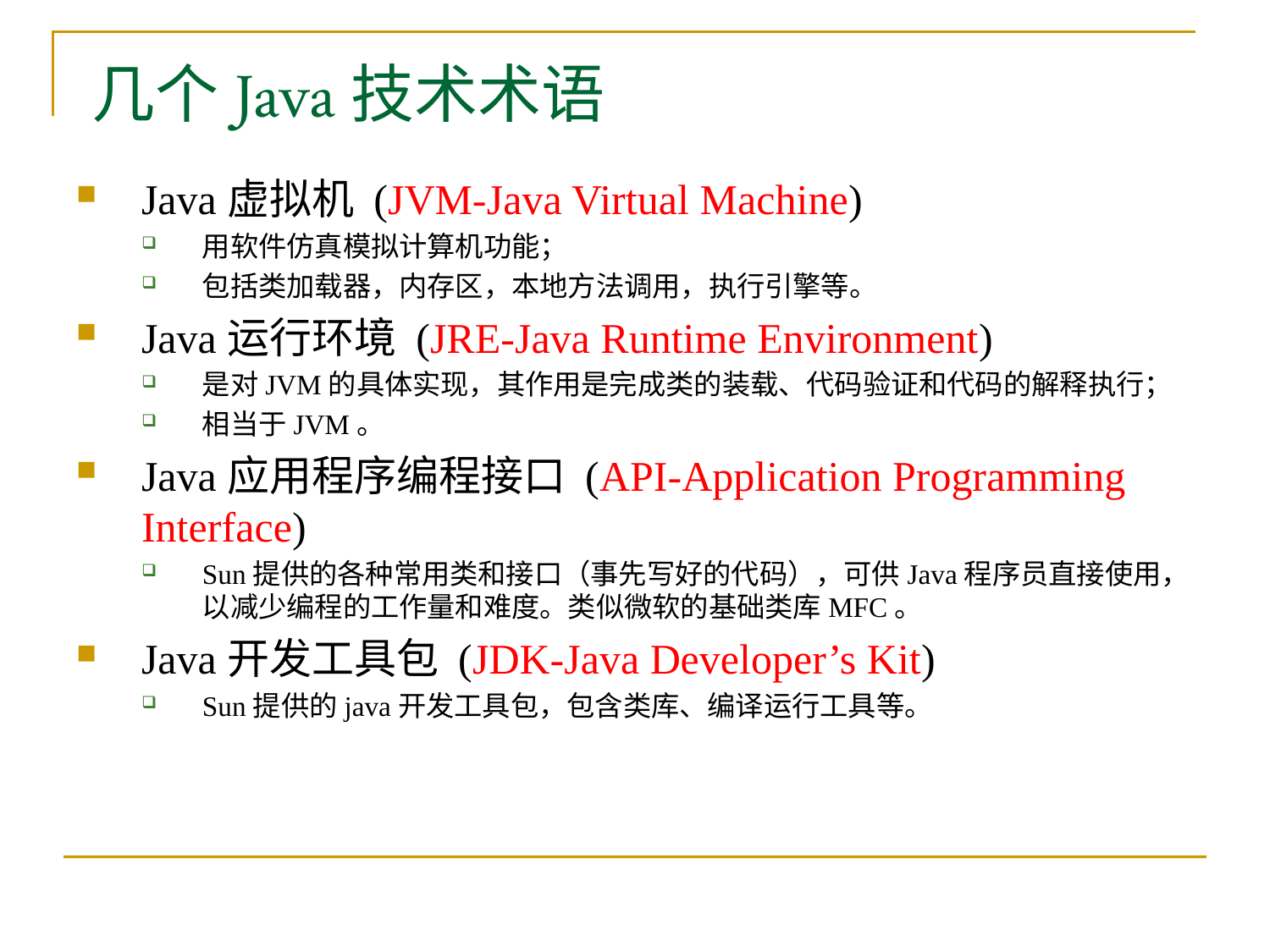

几个Java技术术语
Java虚拟机 (JVM-Java Virtual Machine)
用软件仿真模拟计算机功能；
包括类加载器，内存区，本地方法调用，执行引擎等。
Java运行环境 (JRE-Java Runtime Environment)
是对JVM的具体实现，其作用是完成类的装载、代码验证和代码的解释执行；
相当于JVM。
Java应用程序编程接口 (API-Application Programming Interface)
Sun提供的各种常用类和接口（事先写好的代码），可供Java程序员直接使用，以减少编程的工作量和难度。类似微软的基础类库MFC。
Java开发工具包 (JDK-Java Developer’s Kit)
Sun提供的java开发工具包，包含类库、编译运行工具等。